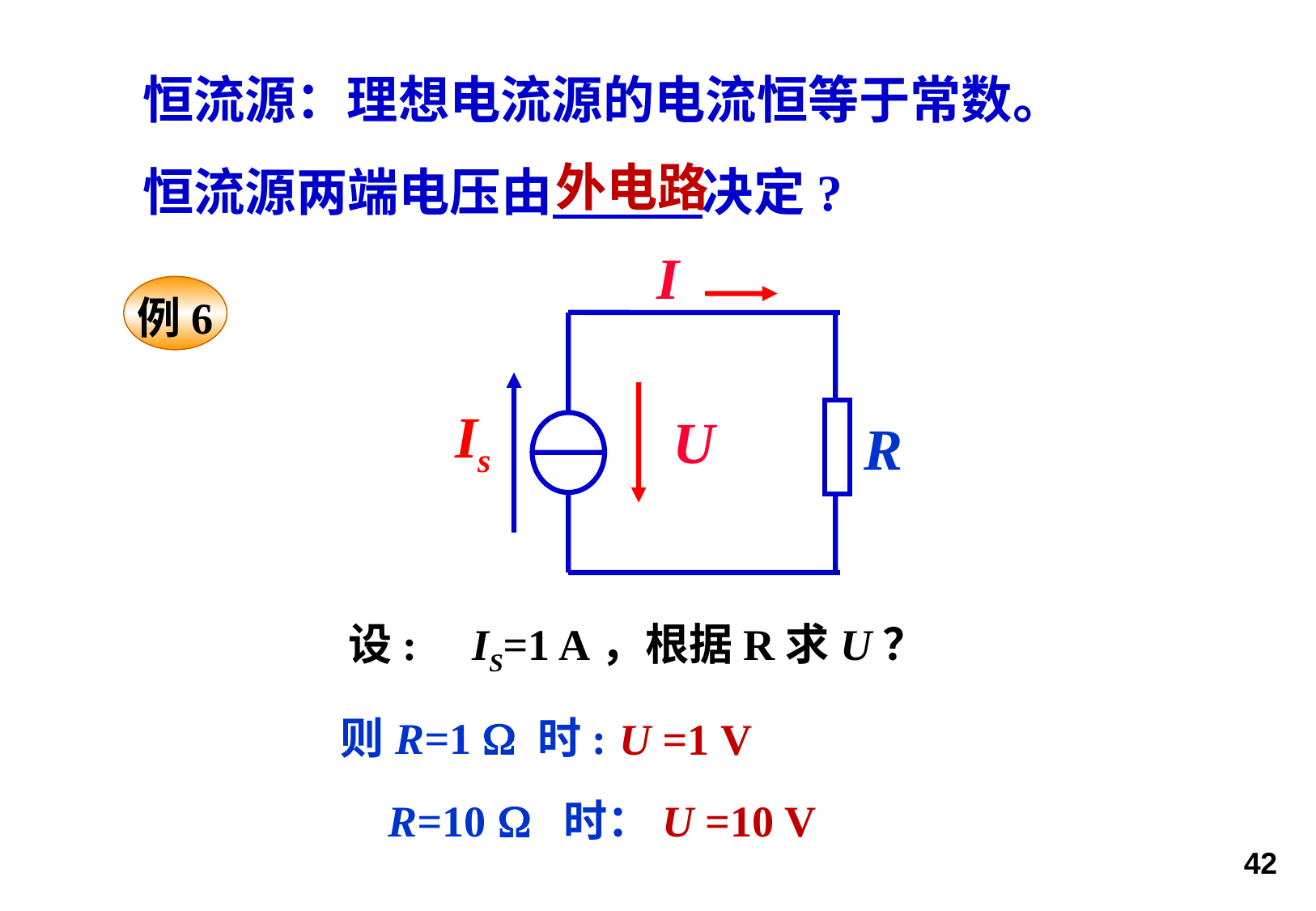

恒流源：理想电流源的电流恒等于常数。
外电路
恒流源两端电压由             决定?
I

Is
U

R

例6
设:     IS=1 A，根据R求U？
则R=1 Ω 时:
U =1 V
 R=10 Ω  时：U =10 V